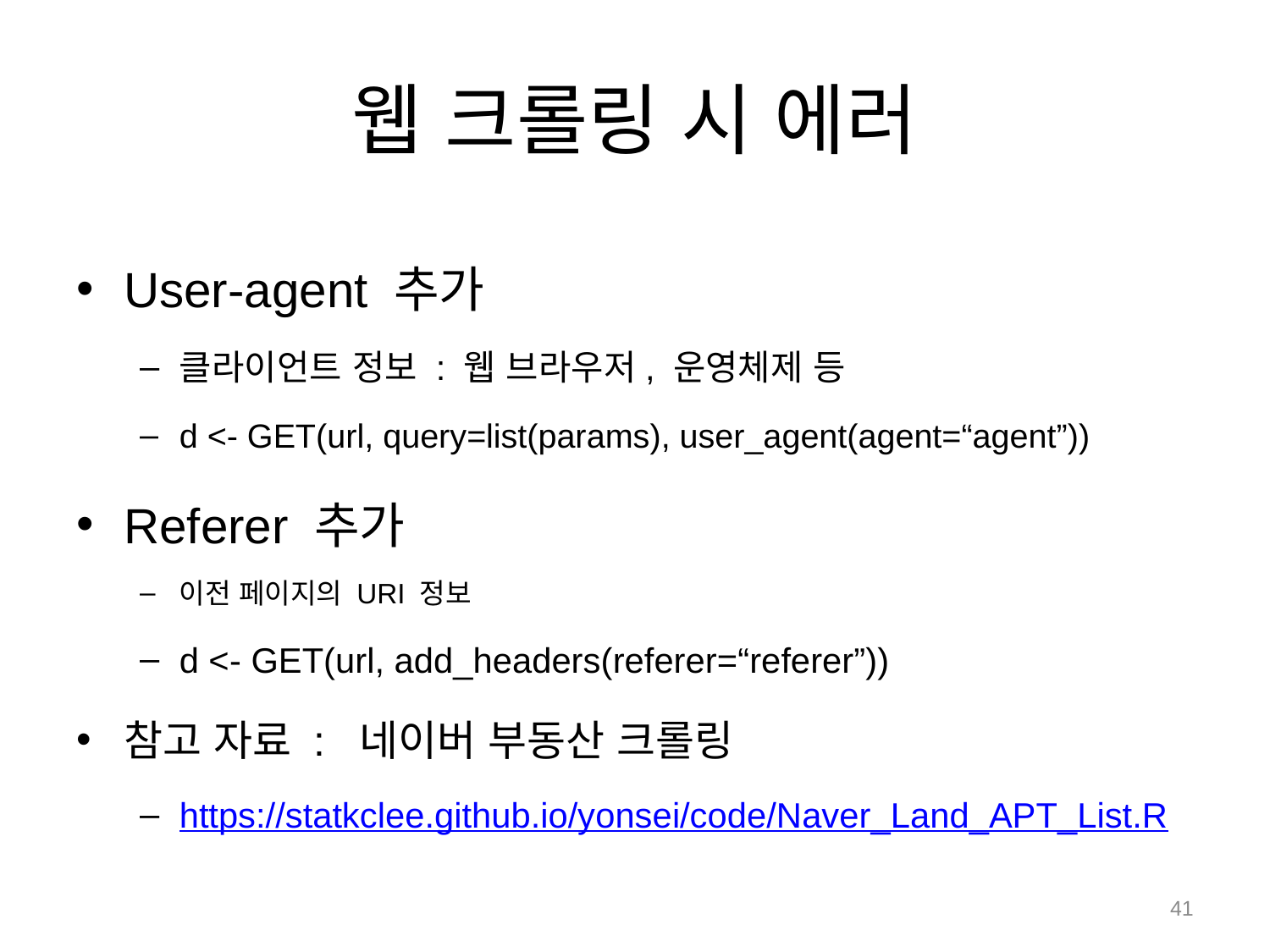

# 웹 크롤링 시 에러
User-agent 추가
클라이언트 정보 : 웹 브라우저, 운영체제 등
d <- GET(url, query=list(params), user_agent(agent=“agent”))
Referer 추가
이전 페이지의 URI 정보
d <- GET(url, add_headers(referer=“referer”))
참고 자료 :  네이버 부동산 크롤링
https://statkclee.github.io/yonsei/code/Naver_Land_APT_List.R

41